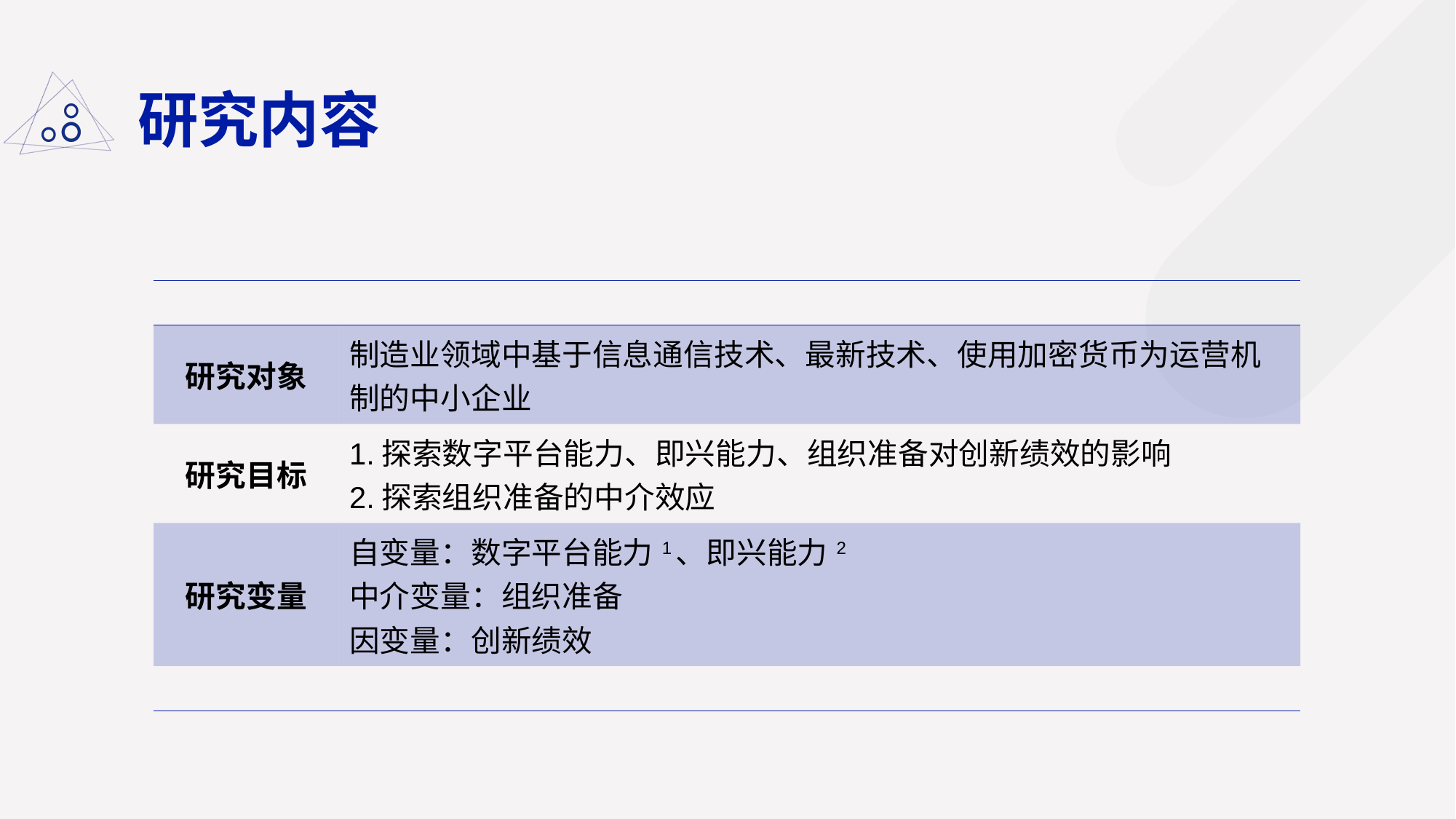

# 研究内容
|  |  |
| --- | --- |
| 研究对象 | 制造业领域中基于信息通信技术、最新技术、使用加密货币为运营机制的中小企业 |
| 研究目标 | 1.探索数字平台能力、即兴能力、组织准备对创新绩效的影响 2.探索组织准备的中介效应 |
| 研究变量 | 自变量：数字平台能力1、即兴能力2 中介变量：组织准备 因变量：创新绩效 |
|  |  |